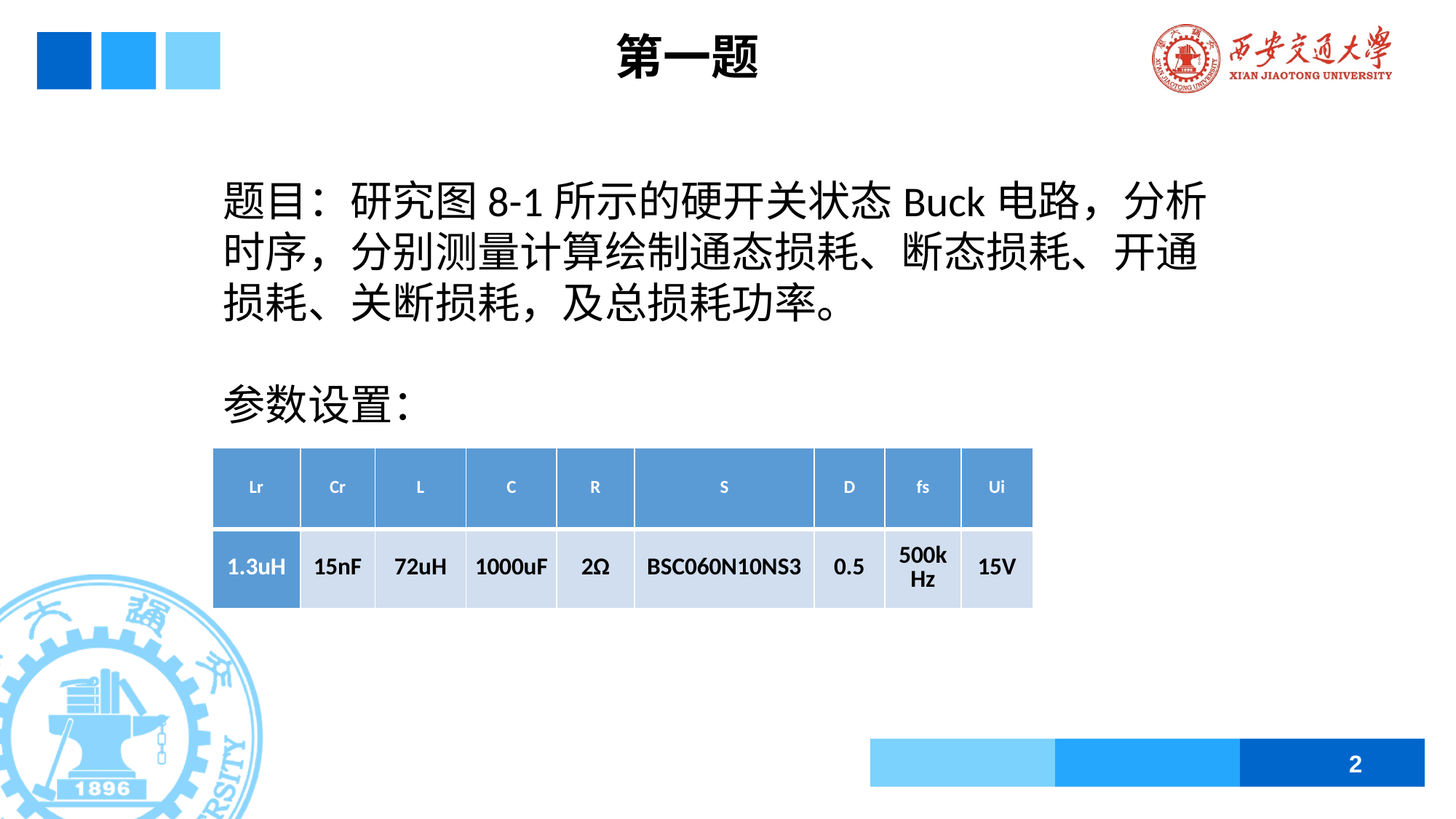

# 第一题
题目：研究图8-1所示的硬开关状态Buck电路，分析时序，分别测量计算绘制通态损耗、断态损耗、开通损耗、关断损耗，及总损耗功率。

参数设置：
| Lr | Cr | L | C | R | S | D | fs | Ui |
| --- | --- | --- | --- | --- | --- | --- | --- | --- |
| 1.3uH | 15nF | 72uH | 1000uF | 2Ω | BSC060N10NS3 | 0.5 | 500kHz | 15V |
2